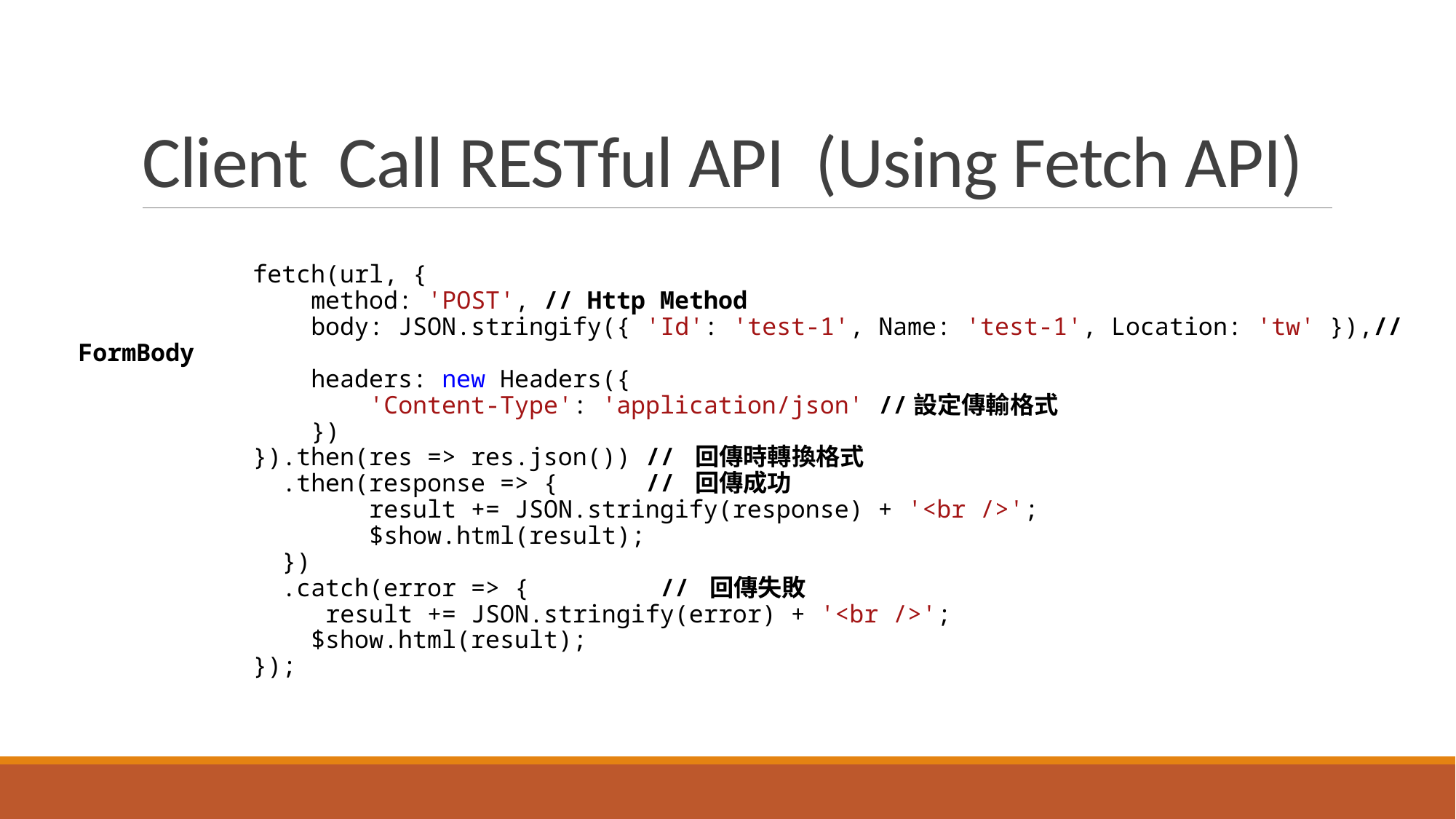

# Client  Call RESTful API  (Using Fetch API)

            fetch(url, {
                method: 'POST', // Http Method
                body: JSON.stringify({ 'Id': 'test-1', Name: 'test-1', Location: 'tw' }),// FormBody
                headers: new Headers({
                    'Content-Type': 'application/json' //設定傳輸格式
                })
            }).then(res => res.json()) // 回傳時轉換格式
              .then(response => {      // 回傳成功
                    result += JSON.stringify(response) + '<br />';
                    $show.html(result);
              })
              .catch(error => {         // 回傳失敗
                 result += JSON.stringify(error) + '<br />';
                $show.html(result);
            });